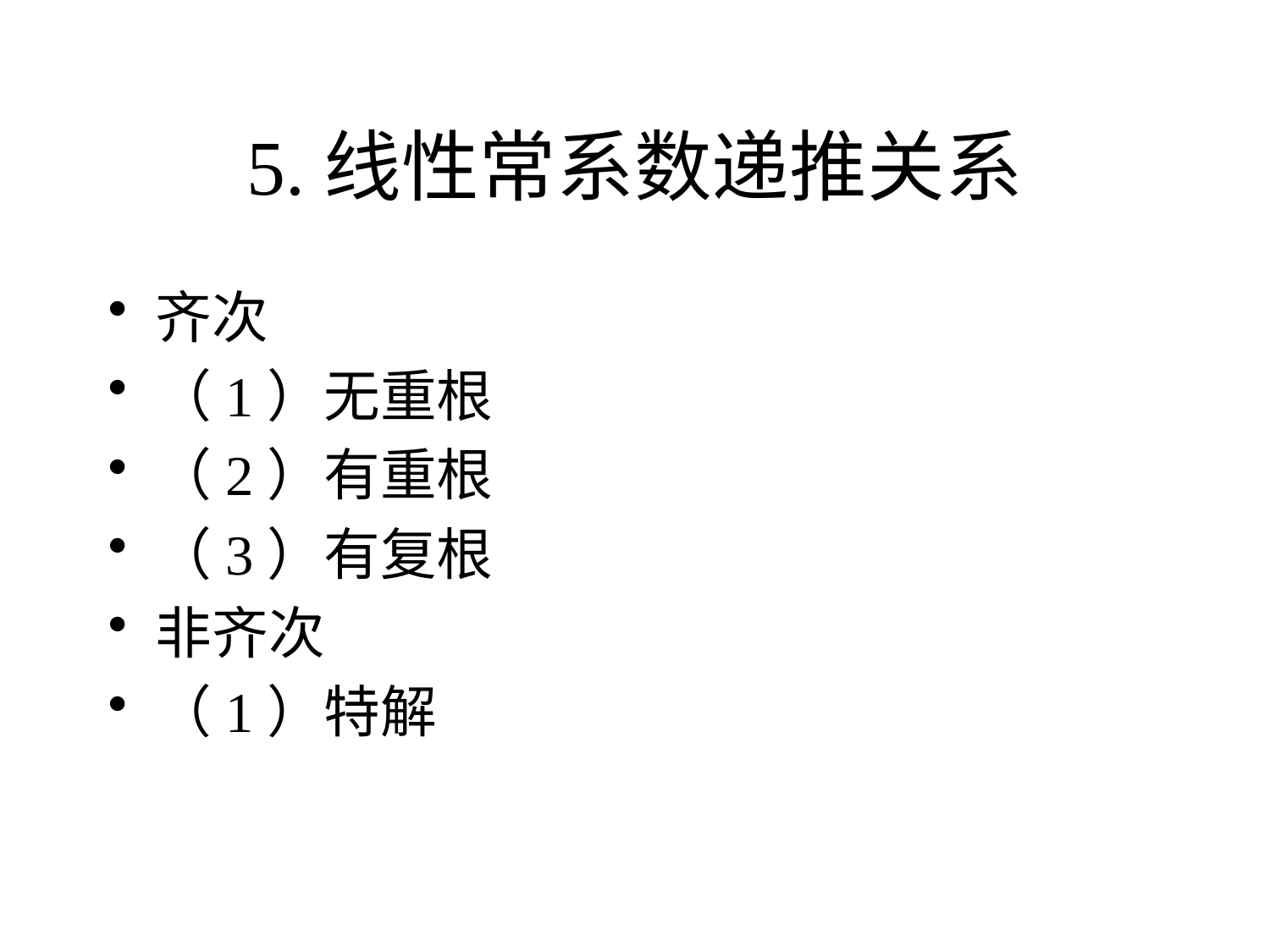

# 5.线性常系数递推关系
齐次
（1）无重根
（2）有重根
（3）有复根
非齐次
（1）特解